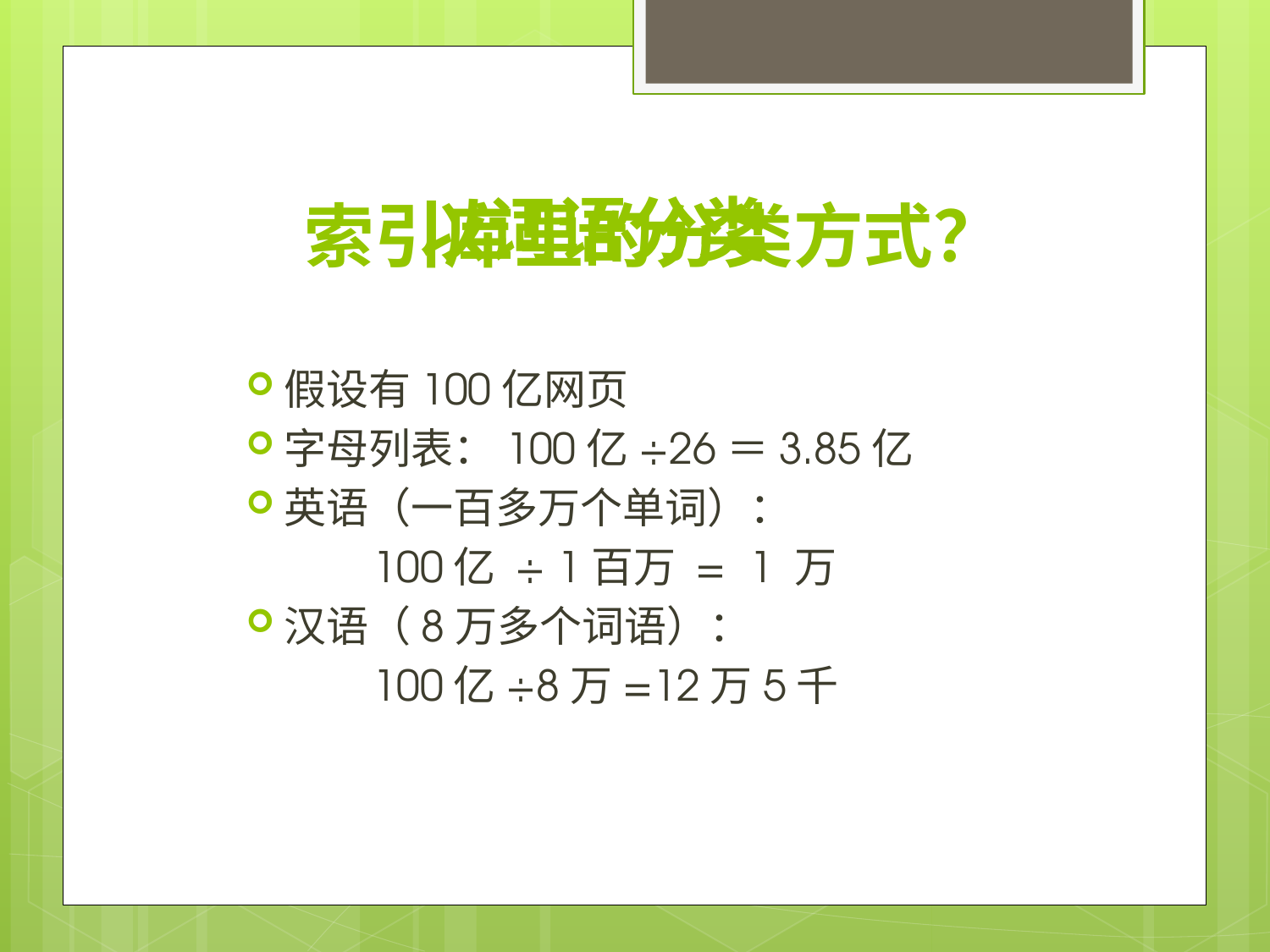

# 以词语分类
索引库里的分类方式？
假设有100亿网页
字母列表：100亿÷26＝3.85亿
英语（一百多万个单词）：
	100亿 ÷ 1百万 =  1 万
汉语（8万多个词语）：
	100亿÷8万=12万5千